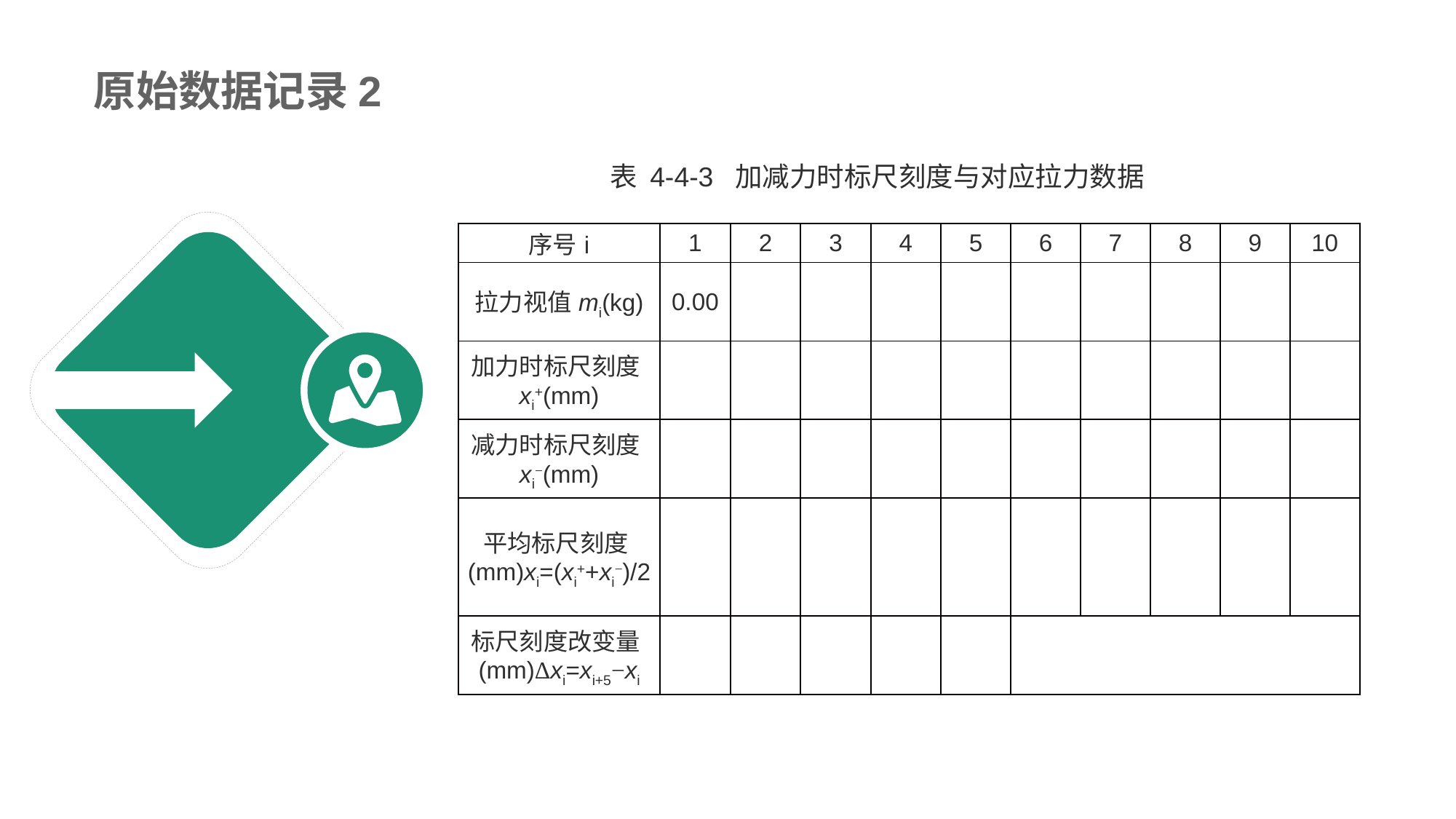

# 原始数据记录2
表 4-4-3  加减力时标尺刻度与对应拉力数据
| 序号i | 1 | 2 | 3 | 4 | 5 | 6 | 7 | 8 | 9 | 10 |
| --- | --- | --- | --- | --- | --- | --- | --- | --- | --- | --- |
| 拉力视值mi(kg) | 0.00 |  |  |  |  |  |  |  |  |  |
| 加力时标尺刻度xi+(mm) |  |  |  |  |  |  |  |  |  |  |
| 减力时标尺刻度xi−(mm) |  |  |  |  |  |  |  |  |  |  |
| 平均标尺刻度(mm)xi=(xi++xi−)/2 |  |  |  |  |  |  |  |  |  |  |
| 标尺刻度改变量(mm)Δxi=xi+5−xi |  |  |  |  |  |  |  |  |  |  |